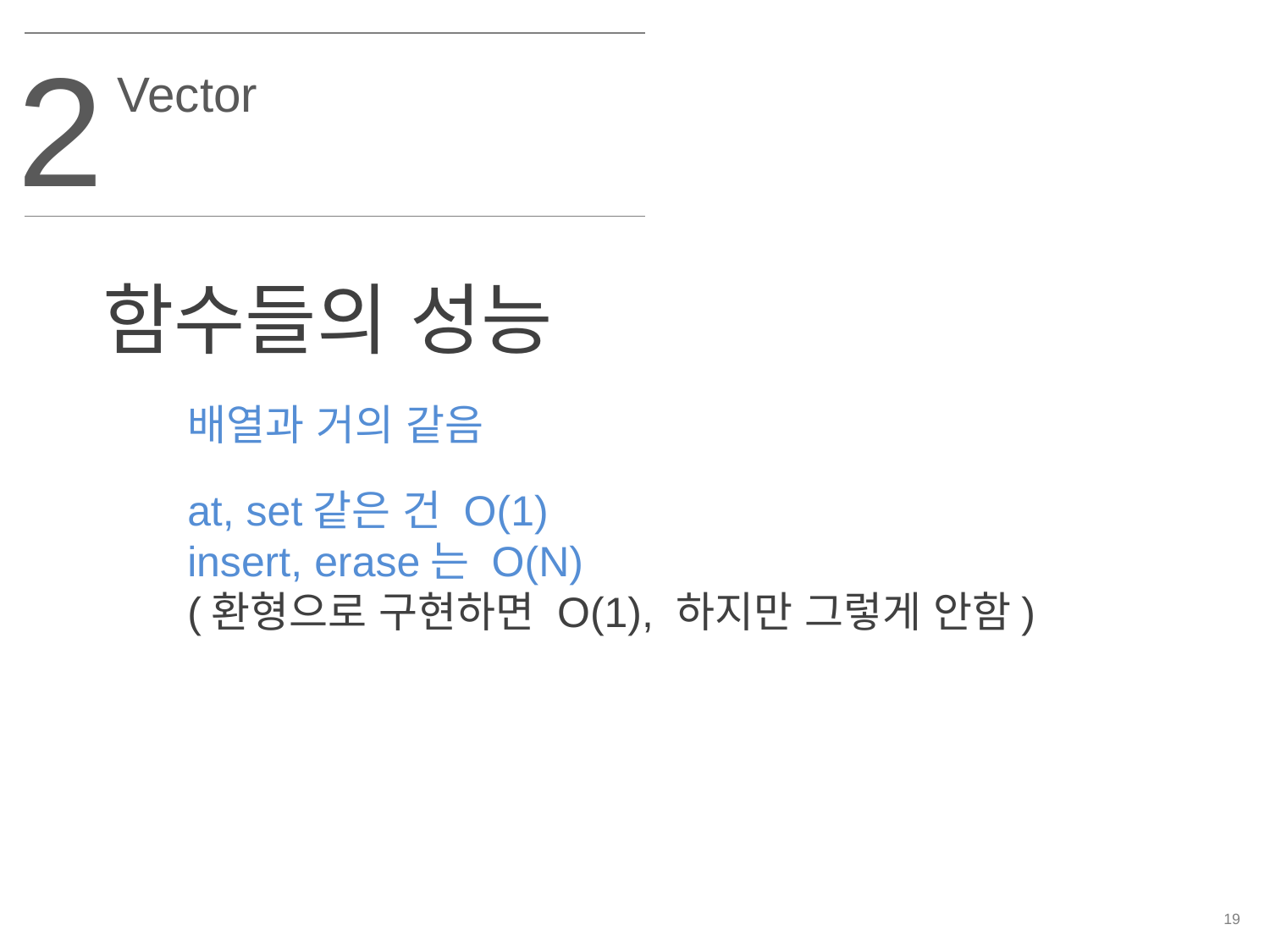

2
Vector
함수들의 성능
배열과 거의 같음
at, set같은 건 O(1)
insert, erase는 O(N)
(환형으로 구현하면 O(1), 하지만 그렇게 안함)